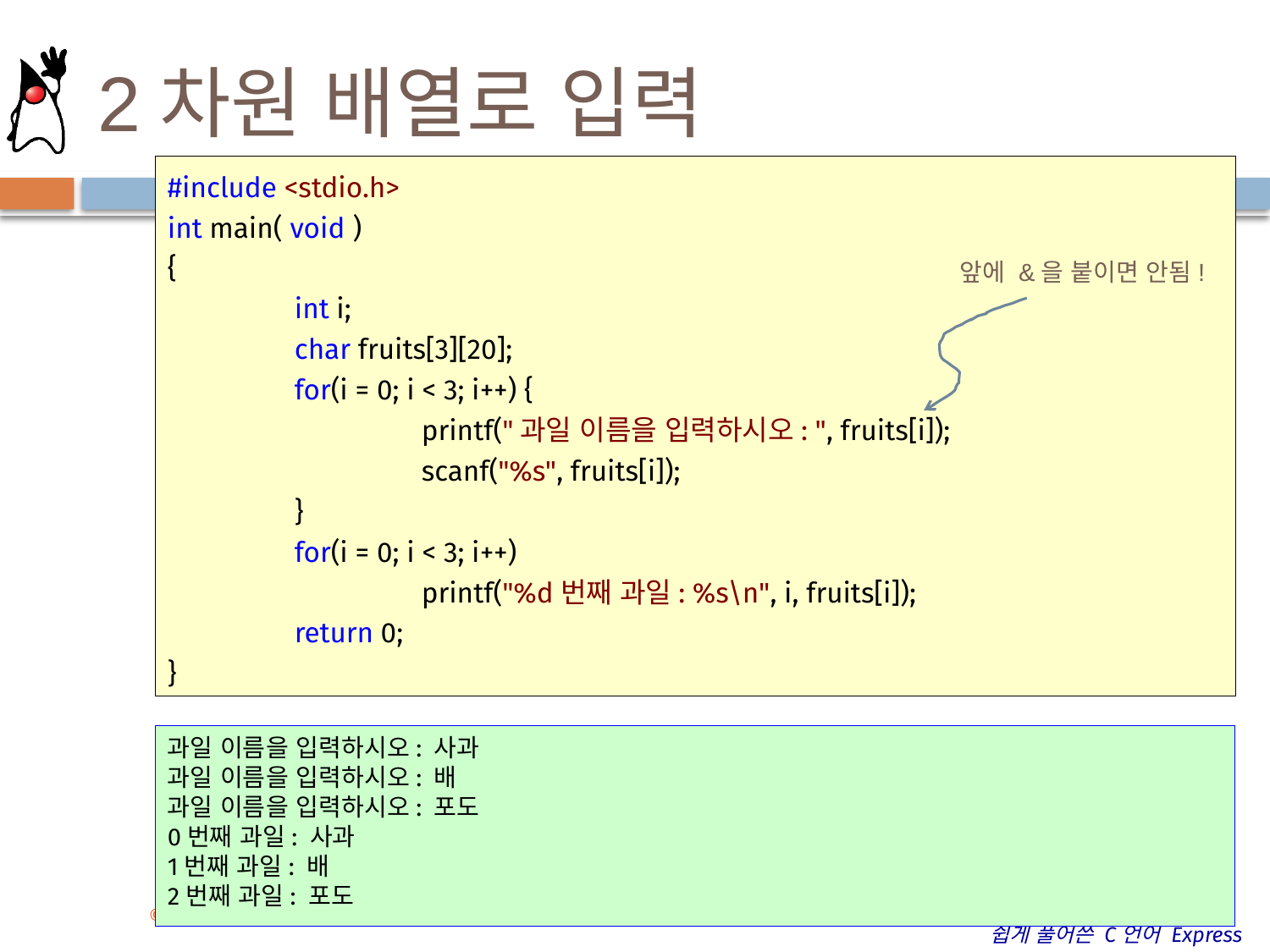

# 2차원 배열로 입력
#include <stdio.h>
int main( void )
{
	int i;
	char fruits[3][20];
	for(i = 0; i < 3; i++) {
		printf("과일 이름을 입력하시오: ", fruits[i]);
		scanf("%s", fruits[i]);
	}
	for(i = 0; i < 3; i++)
		printf("%d번째 과일: %s\n", i, fruits[i]);
	return 0;
}
앞에 &을 붙이면 안됨!

과일 이름을 입력하시오: 사과
과일 이름을 입력하시오: 배
과일 이름을 입력하시오: 포도
0번째 과일: 사과
1번째 과일: 배
2번째 과일: 포도